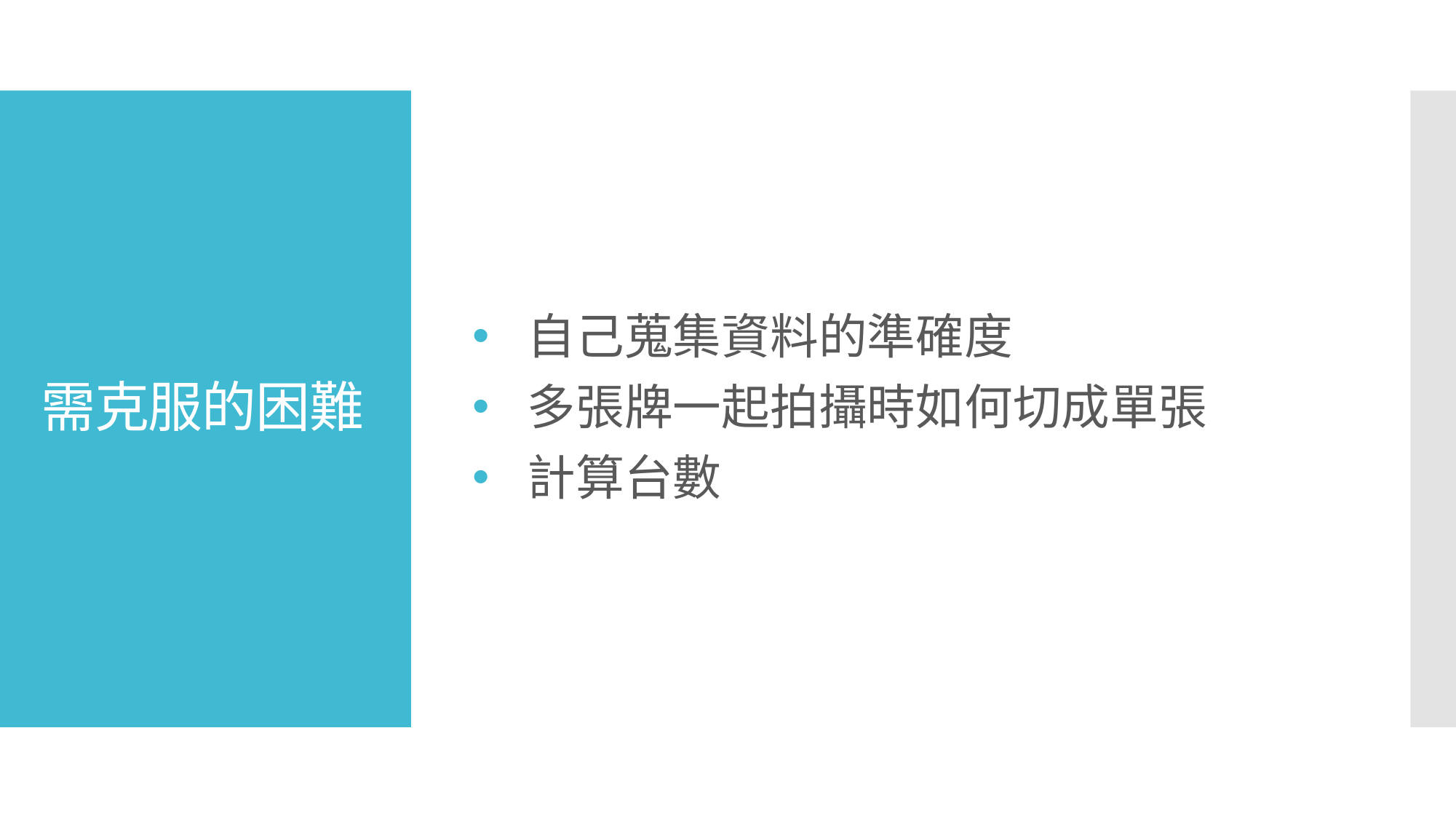

自己蒐集資料的準確度
多張牌一起拍攝時如何切成單張
計算台數
# 需克服的困難